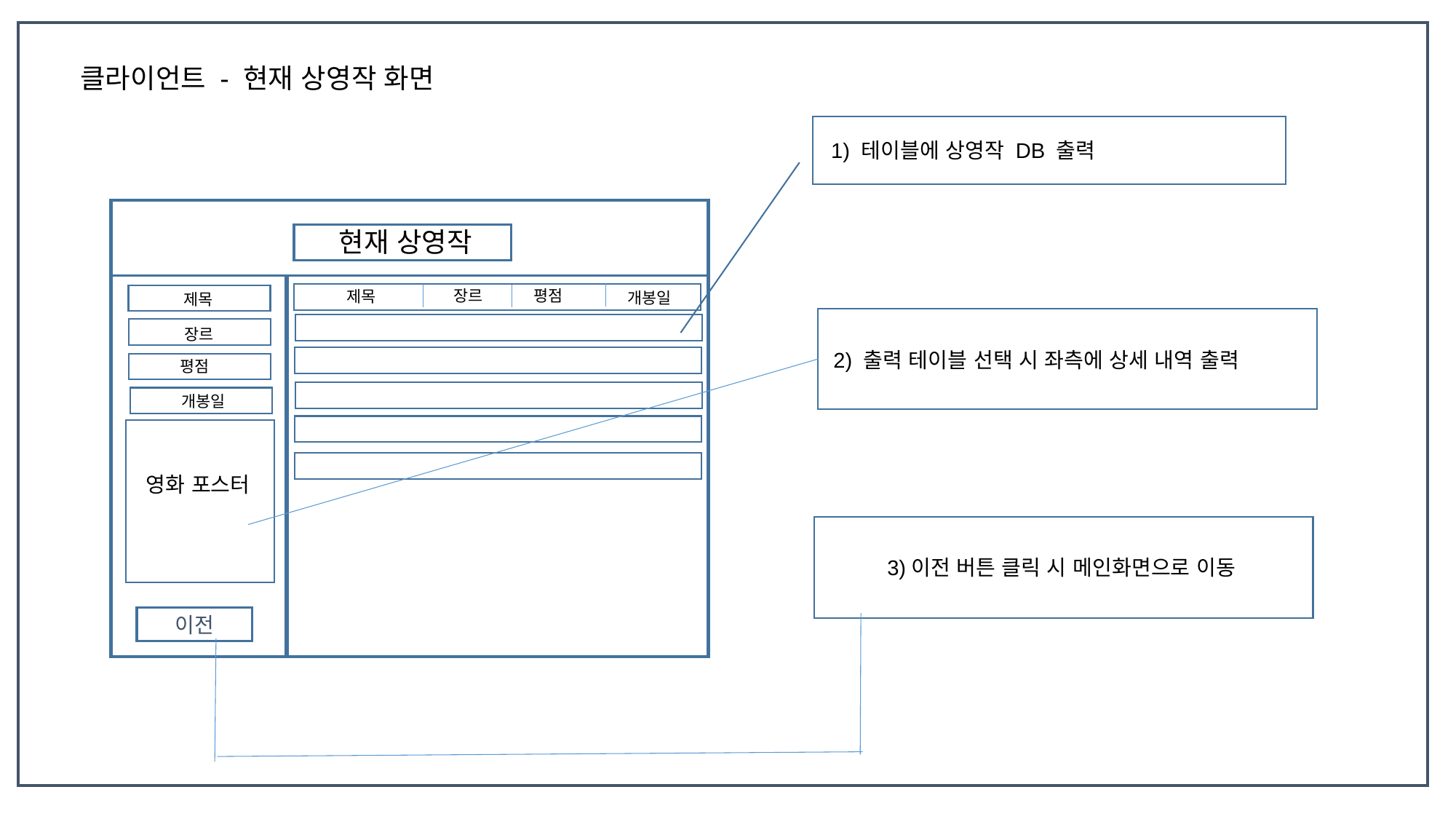

클라이언트 - 현재 상영작 화면

1) 테이블에 상영작 DB 출력

현재 상영작

장르
평점
제목
개봉일
제목

장르

2) 출력 테이블 선택 시 좌측에 상세 내역 출력

평점

개봉일

영화 포스터

3)이전 버튼 클릭 시 메인화면으로 이동
이전